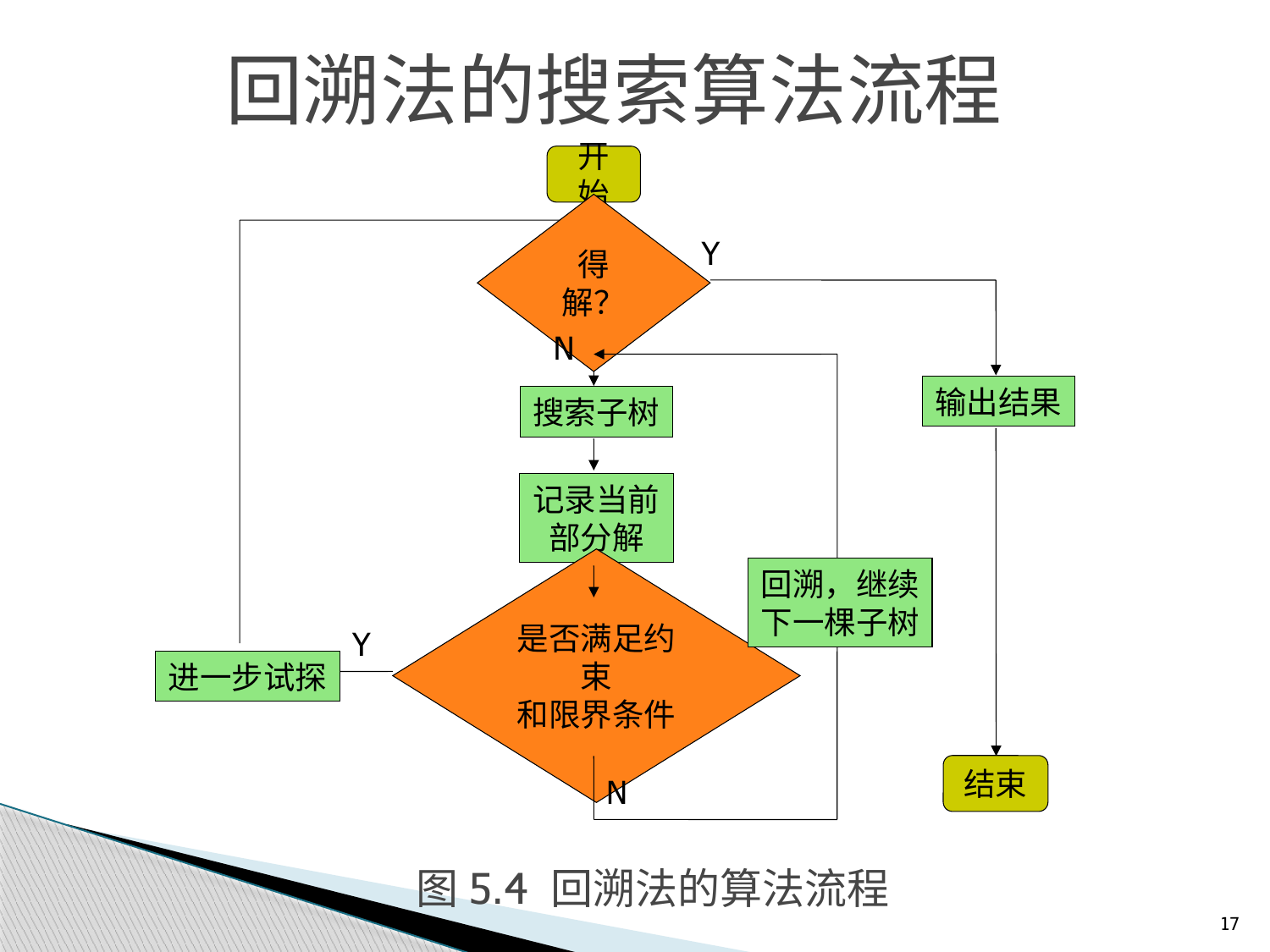

回溯法的搜索算法流程
开始

Y
得解？

N

输出结果
搜索子树

记录当前部分解
回溯，继续
下一棵子树

是否满足约束
和限界条件
Y
进一步试探

结束
N

   图5.4 回溯法的算法流程
17